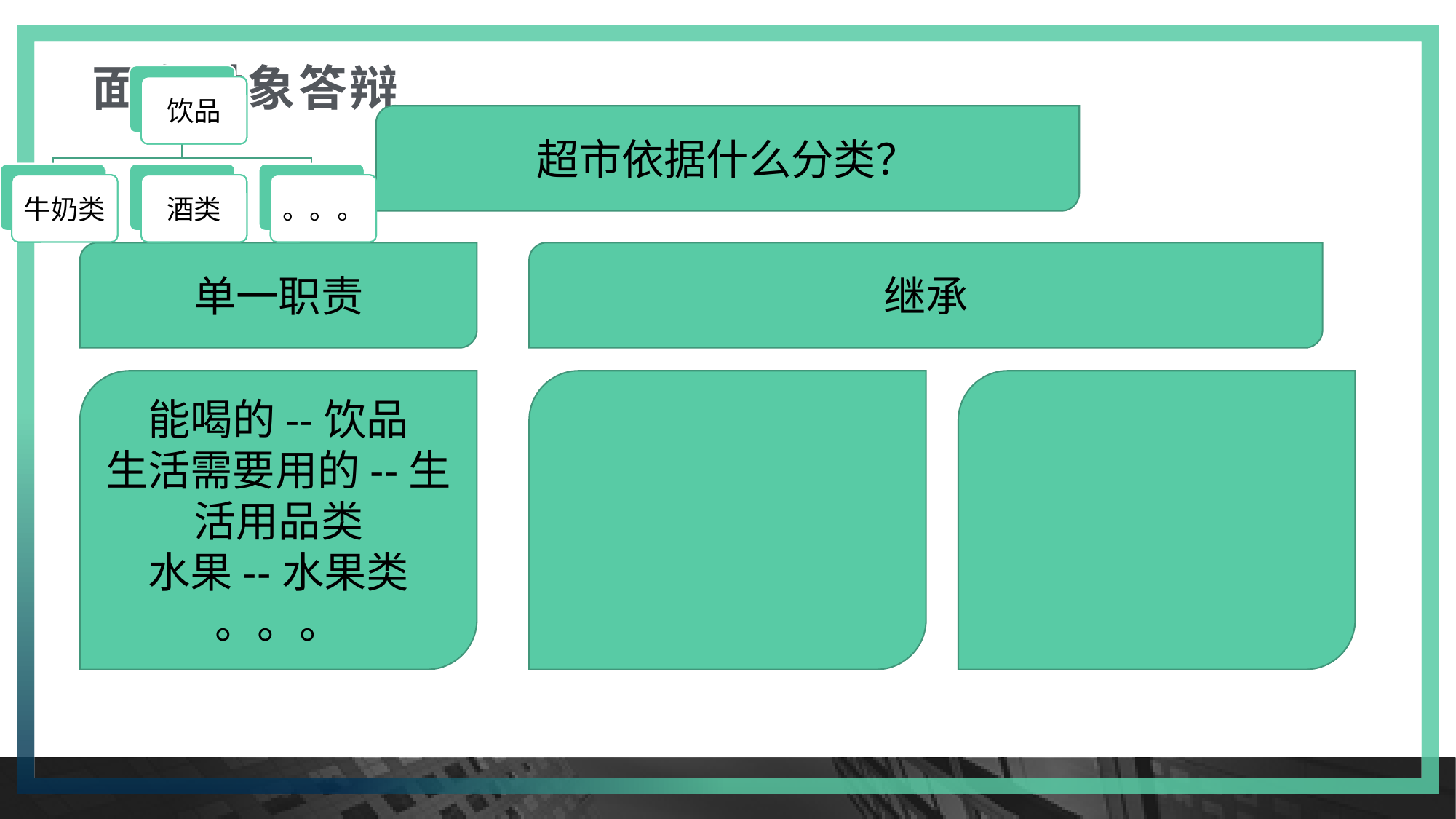

# 面向对象答辩
超市依据什么分类？
单一职责
继承
饮品
牛奶类
酒类
。。。
能喝的--饮品
生活需要用的--生活用品类
水果--水果类
。。。

饮品
牛奶类
酒类
。。。